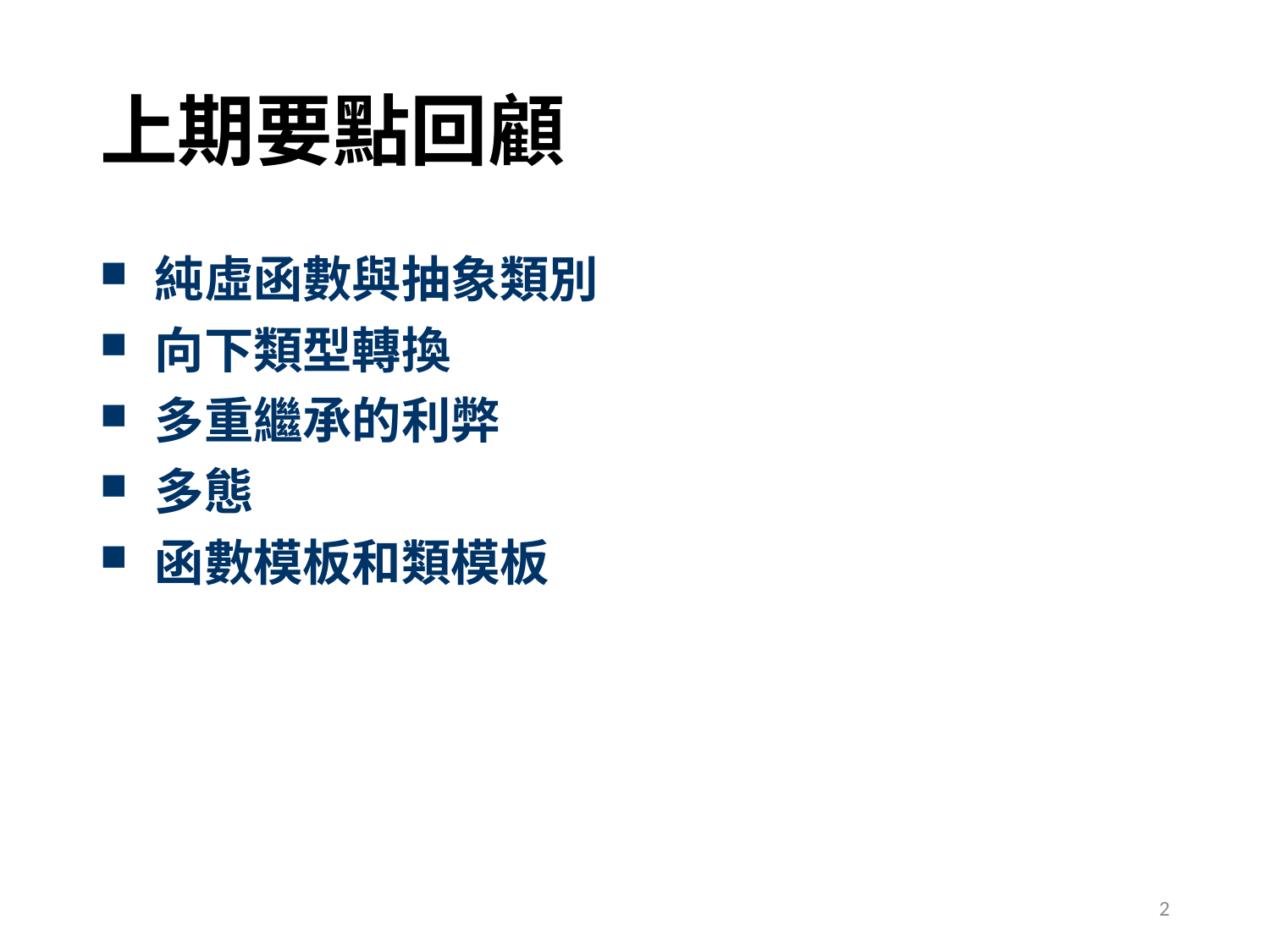

# 上期要點回顧
 純虛函數與抽象類別
 向下類型轉換
 多重繼承的利弊
 多態
 函數模板和類模板
2